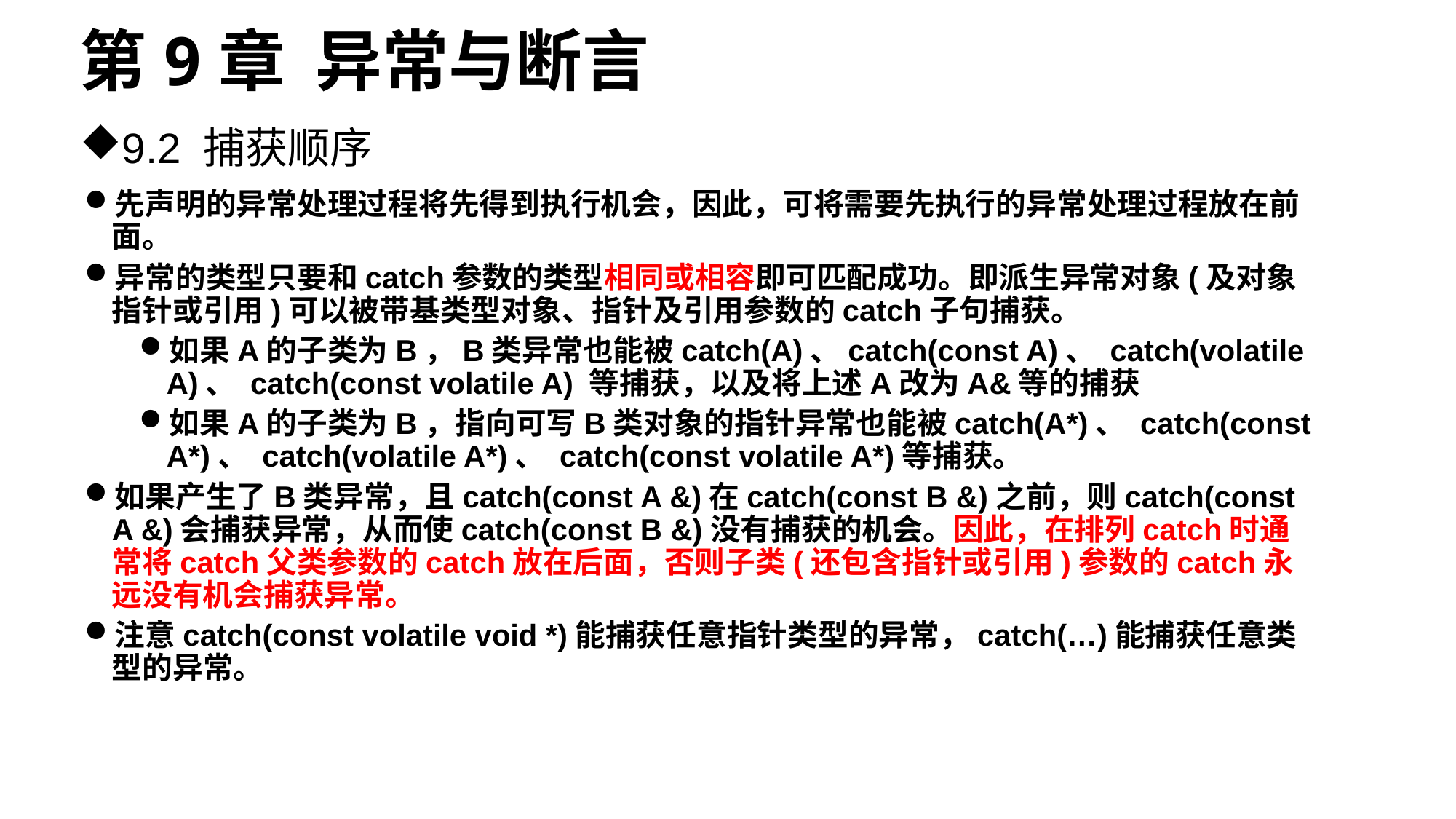

# 第9章  异常与断言
9.2 捕获顺序
先声明的异常处理过程将先得到执行机会，因此，可将需要先执行的异常处理过程放在前面。
异常的类型只要和catch参数的类型相同或相容即可匹配成功。即派生异常对象(及对象指针或引用)可以被带基类型对象、指针及引用参数的catch子句捕获。
如果A的子类为B，B类异常也能被catch(A)、catch(const A)、 catch(volatile A)、 catch(const volatile A) 等捕获，以及将上述A改为A&等的捕获
如果A的子类为B，指向可写B类对象的指针异常也能被catch(A*)、 catch(const A*)、 catch(volatile A*)、 catch(const volatile A*)等捕获。
如果产生了B类异常，且catch(const A &)在catch(const B &)之前，则catch(const A &)会捕获异常，从而使catch(const B &)没有捕获的机会。因此，在排列catch时通常将catch父类参数的catch放在后面，否则子类(还包含指针或引用)参数的catch永远没有机会捕获异常。
注意catch(const volatile void *)能捕获任意指针类型的异常，catch(…)能捕获任意类型的异常。